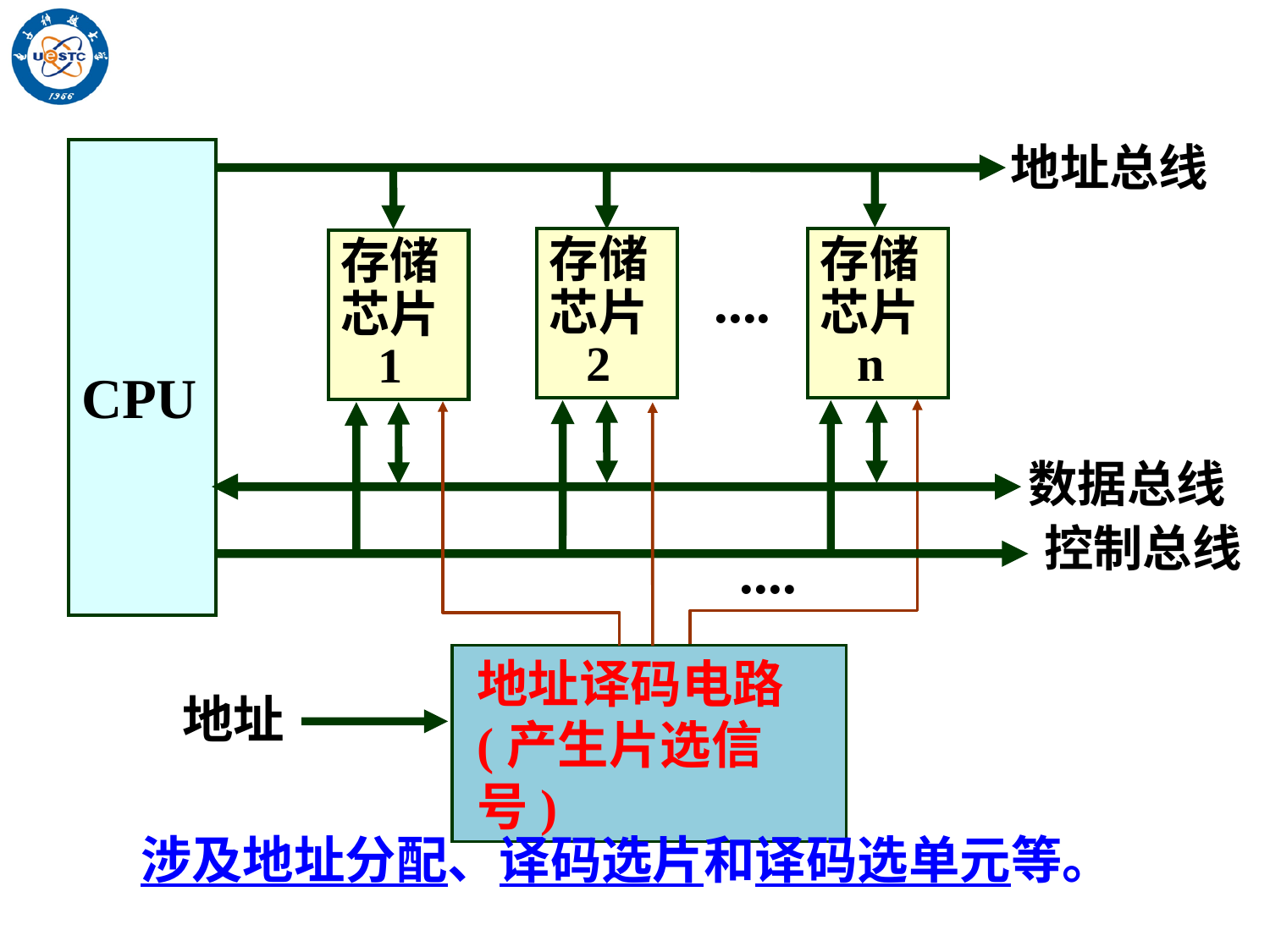

地址总线

CPU

存储芯片
   n
存储芯片
   2
存储芯片
   1
....

数据总线

控制总线

....
地址译码电路(产生片选信号)
地址

涉及地址分配、译码选片和译码选单元等。